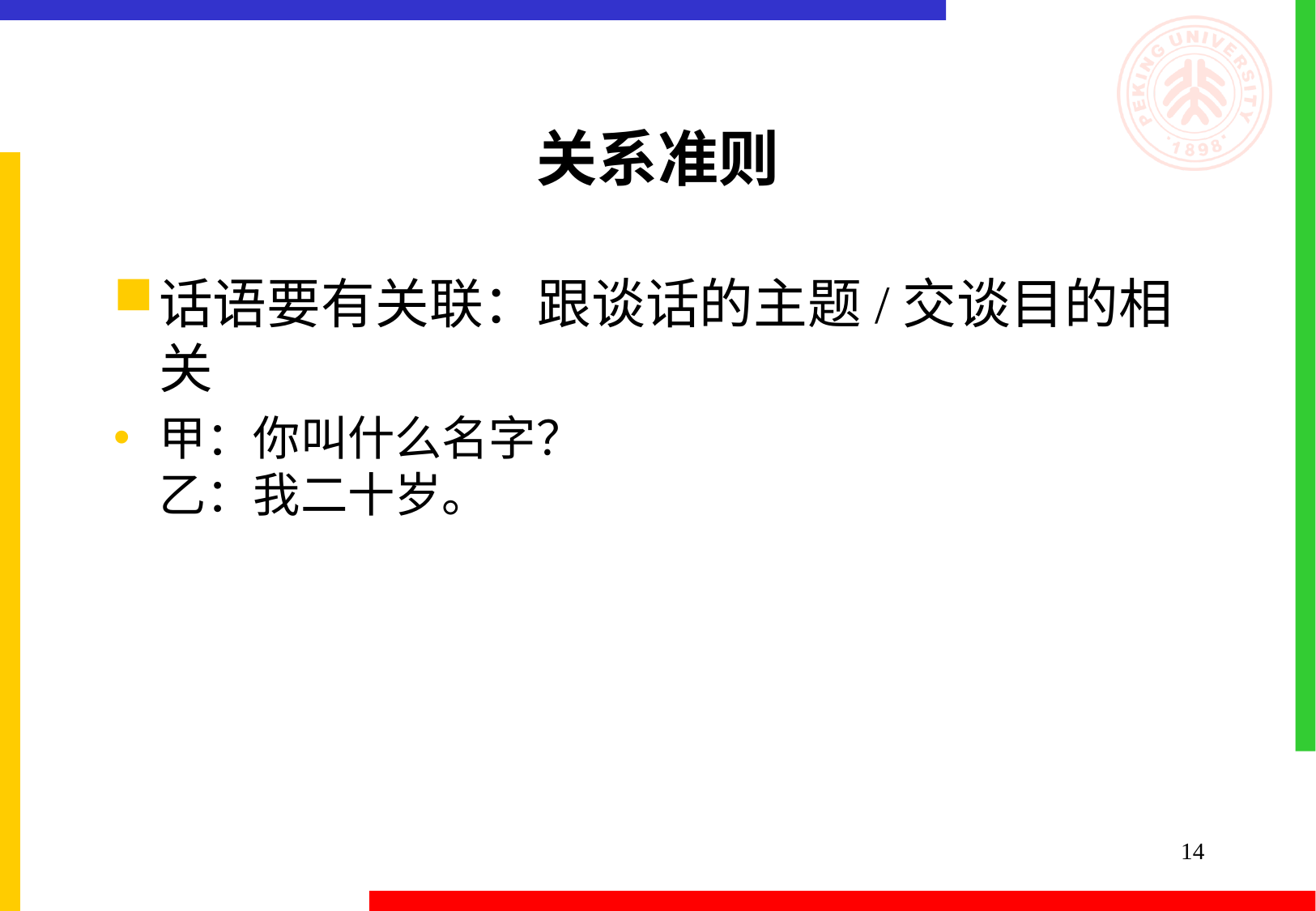

# 关系准则
话语要有关联：跟谈话的主题/交谈目的相关
甲：你叫什么名字？
乙：我二十岁。
14